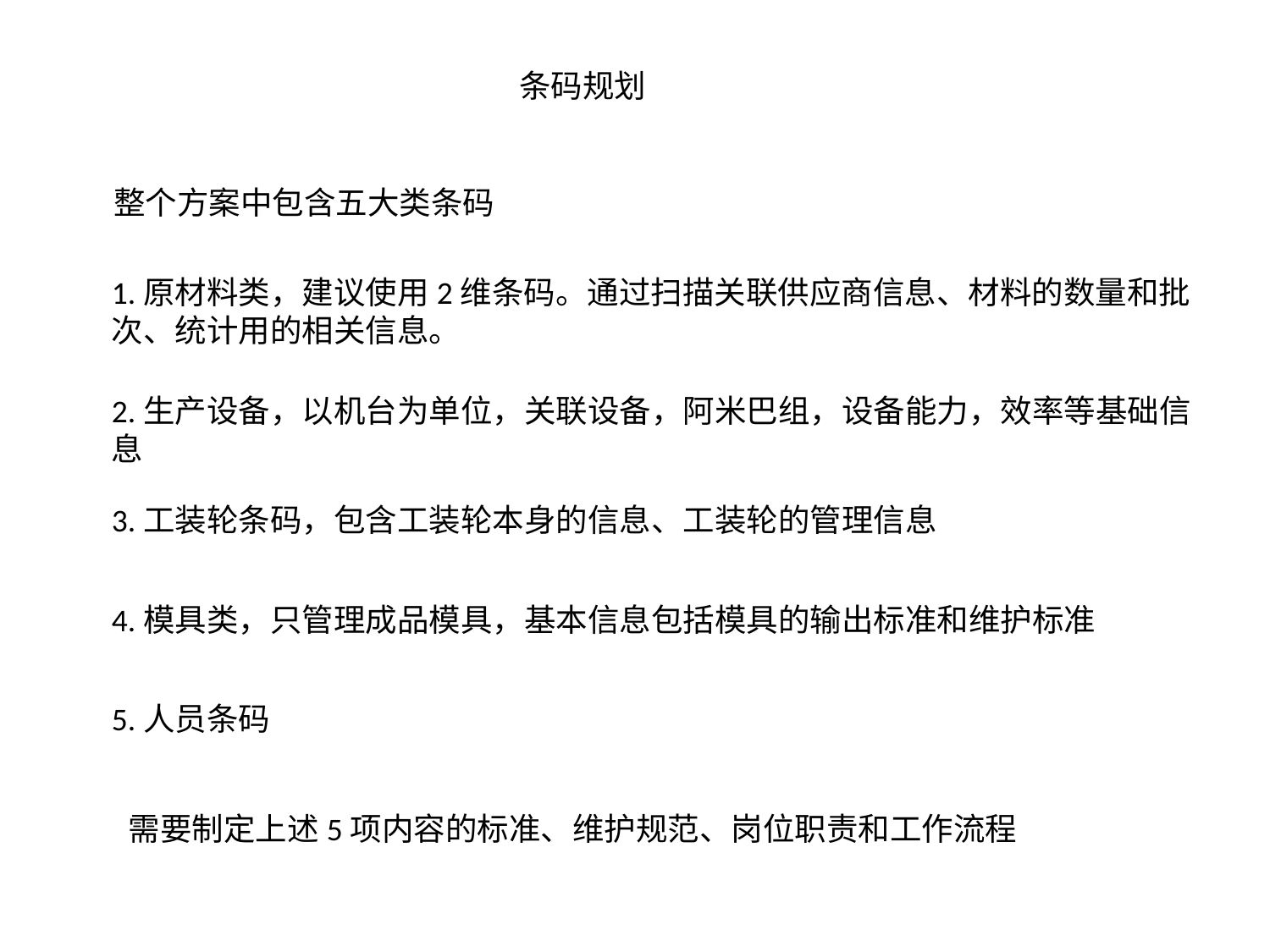

条码规划
整个方案中包含五大类条码
1.原材料类，建议使用2维条码。通过扫描关联供应商信息、材料的数量和批次、统计用的相关信息。
2.生产设备，以机台为单位，关联设备，阿米巴组，设备能力，效率等基础信息
3.工装轮条码，包含工装轮本身的信息、工装轮的管理信息
4.模具类，只管理成品模具，基本信息包括模具的输出标准和维护标准
5.人员条码
需要制定上述5项内容的标准、维护规范、岗位职责和工作流程